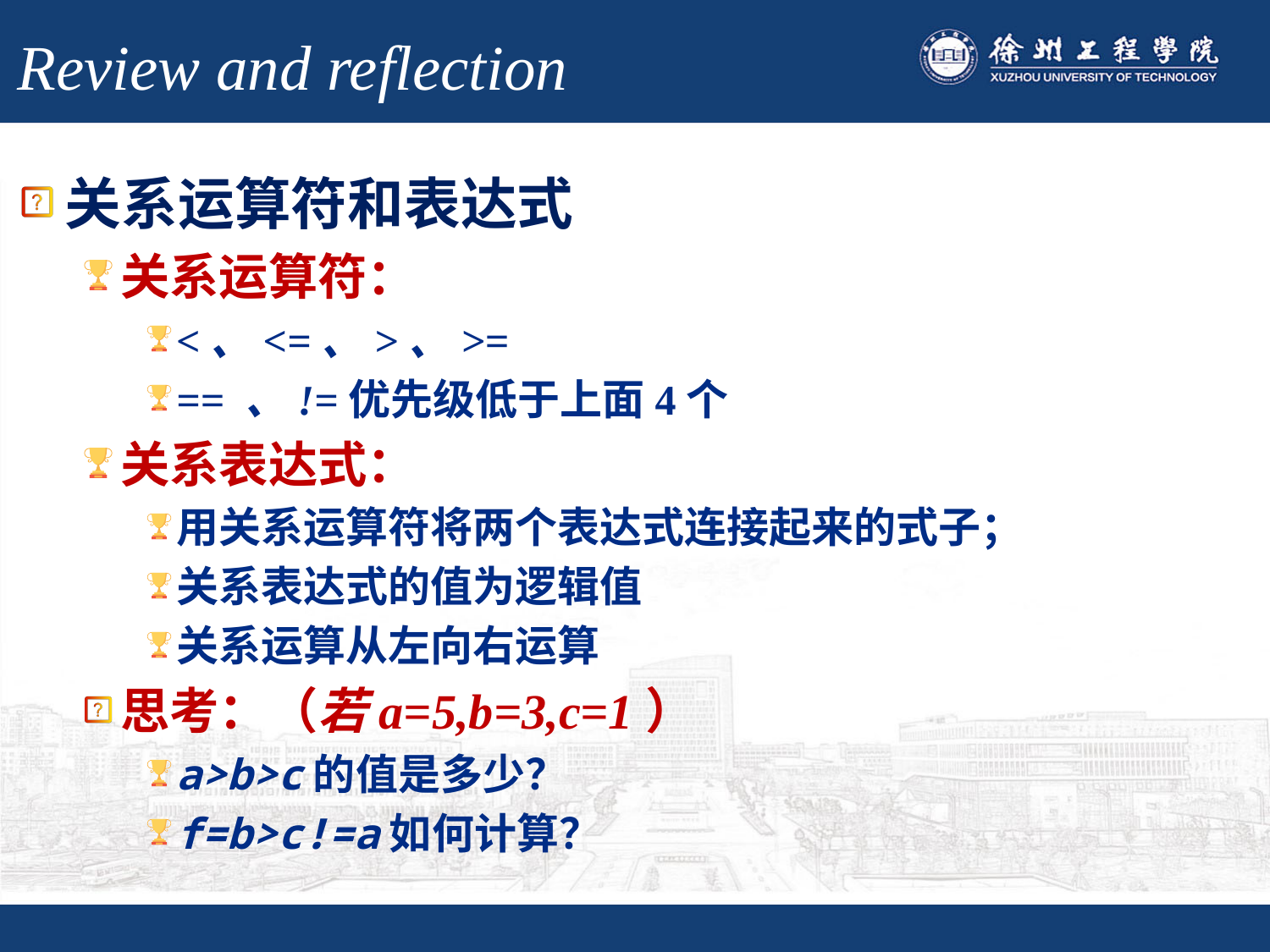

# Review and reflection
关系运算符和表达式
关系运算符：
<、<=、>、>=
== 、!=优先级低于上面4个
关系表达式：
用关系运算符将两个表达式连接起来的式子；
关系表达式的值为逻辑值
关系运算从左向右运算
思考：（若a=5,b=3,c=1）
a>b>c的值是多少？
f=b>c!=a如何计算？